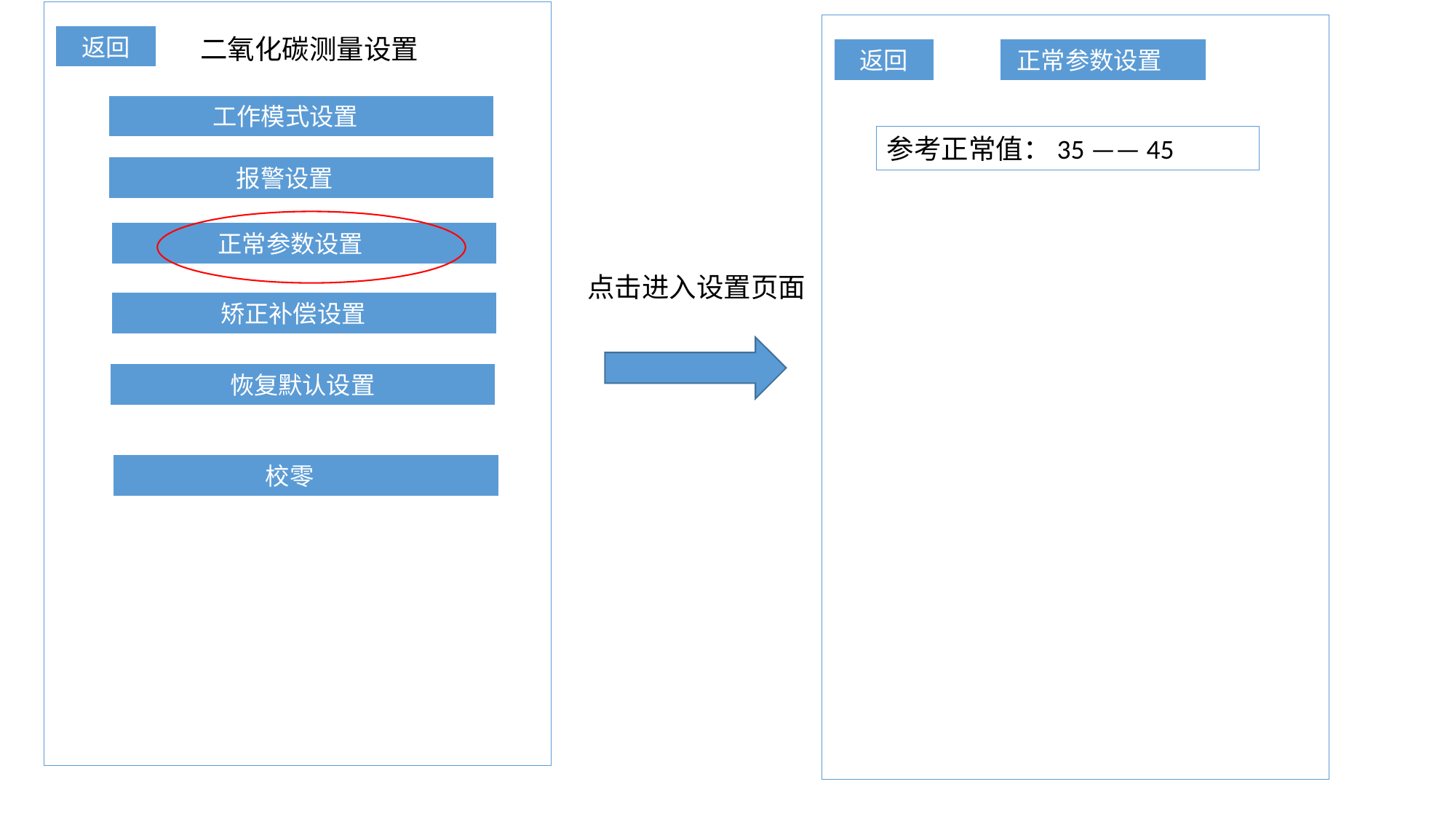

返回
二氧化碳测量设置
返回
正常参数设置
工作模式设置
参考正常值：35 —— 45
报警设置

正常参数设置
点击进入设置页面
矫正补偿设置

恢复默认设置
校零